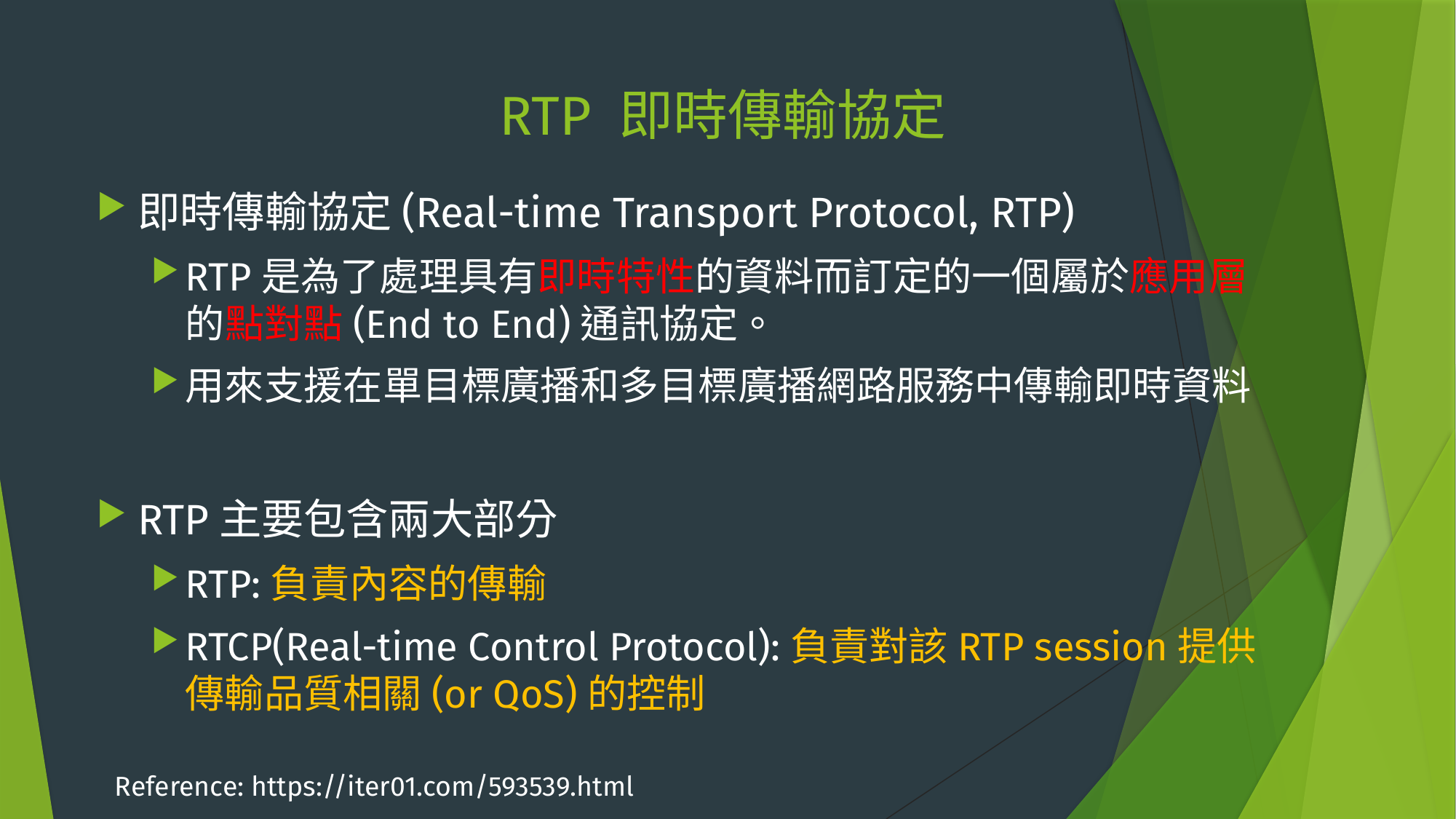

# RTP 即時傳輸協定
即時傳輸協定(Real-time Transport Protocol, RTP)
RTP是為了處理具有即時特性的資料而訂定的一個屬於應用層的點對點(End to End)通訊協定。
用來支援在單目標廣播和多目標廣播網路服務中傳輸即時資料

RTP主要包含兩大部分
RTP:負責內容的傳輸
RTCP(Real-time Control Protocol):負責對該RTP session提供傳輸品質相關(or QoS)的控制
Reference: https://iter01.com/593539.html